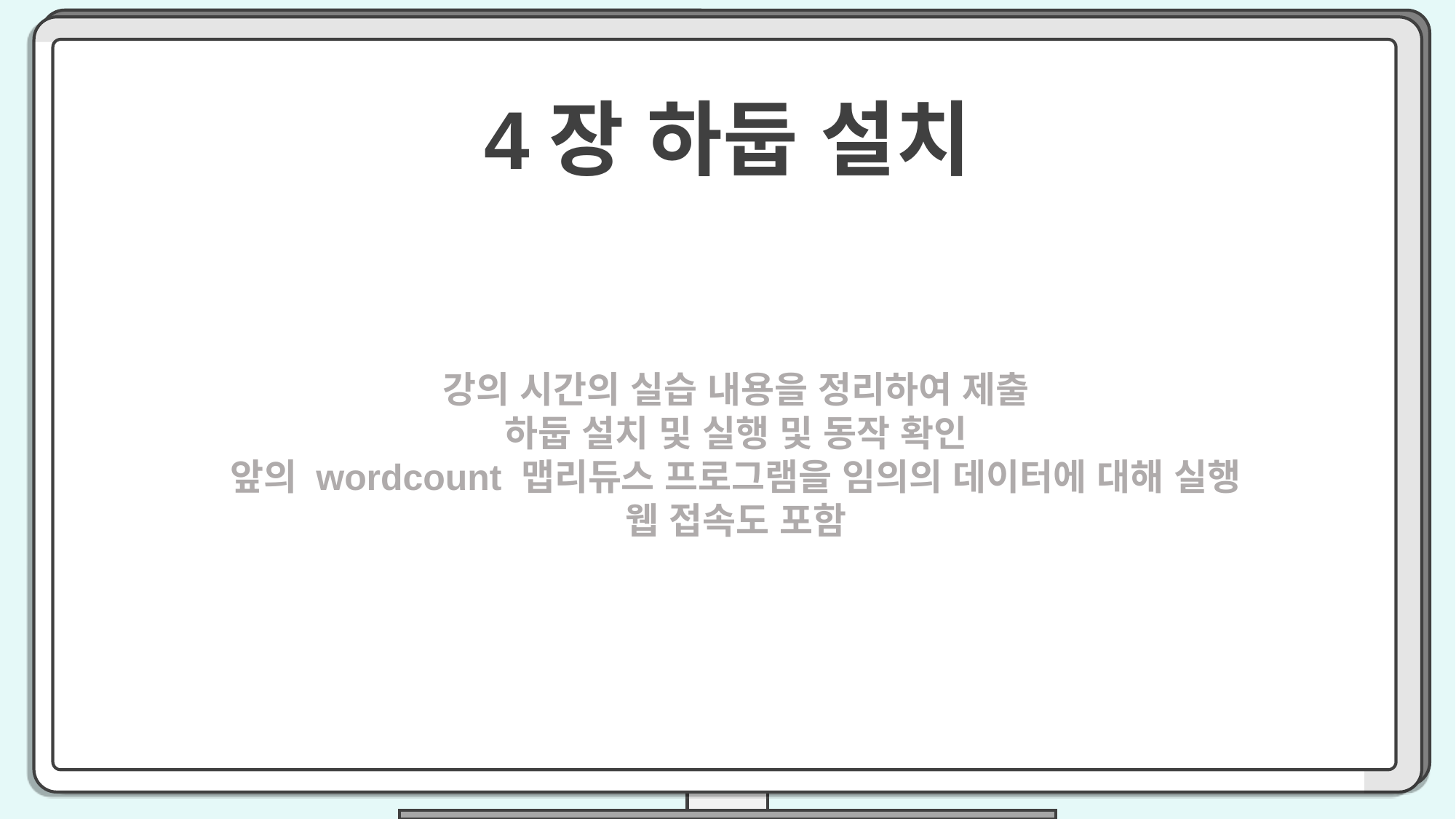

4장 하둡 설치
강의 시간의 실습 내용을 정리하여 제출
하둡 설치 및 실행 및 동작 확인
앞의 wordcount 맵리듀스 프로그램을 임의의 데이터에 대해 실행
웹 접속도 포함